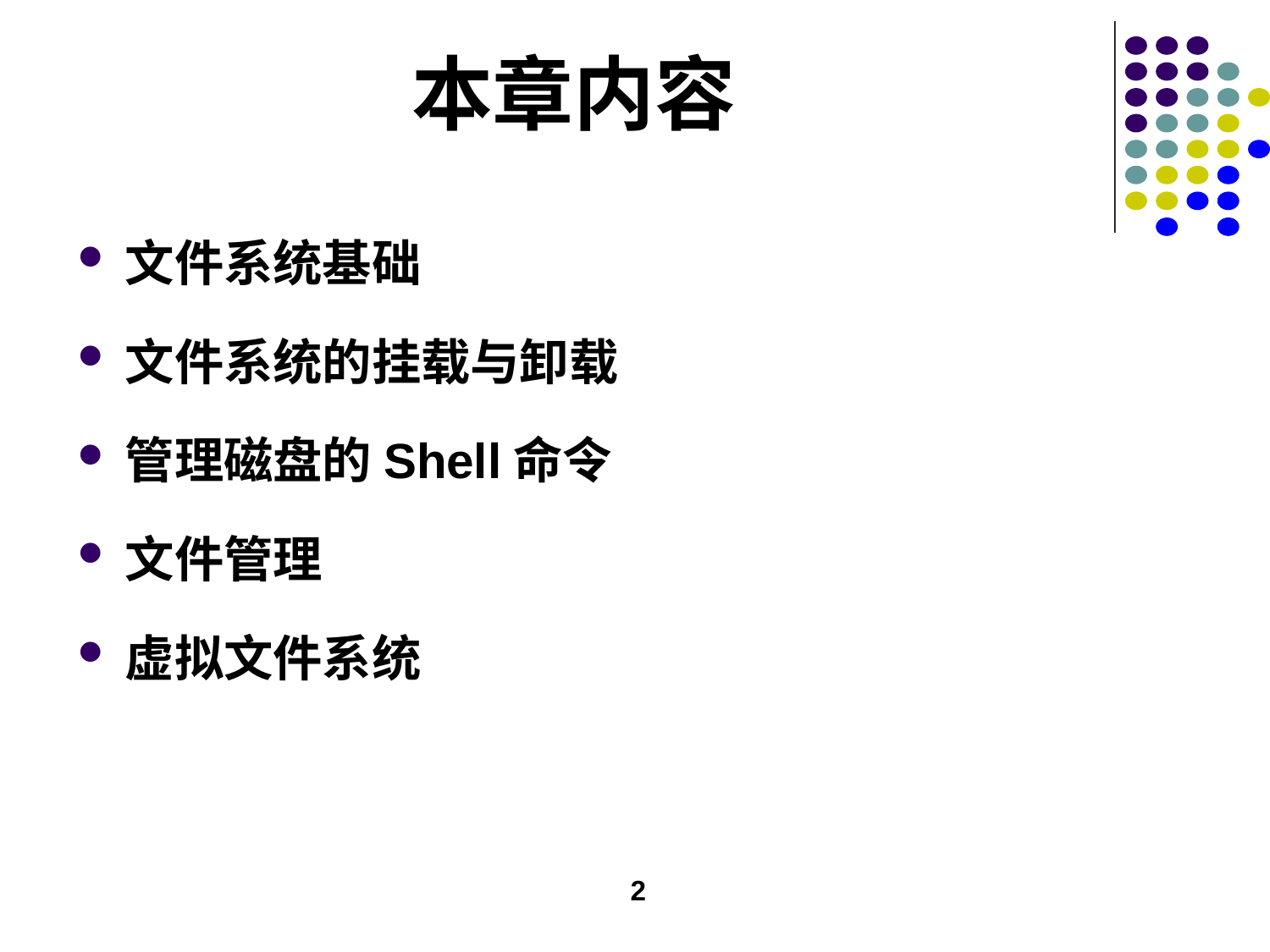

# 本章内容
文件系统基础
文件系统的挂载与卸载
管理磁盘的Shell命令
文件管理
虚拟文件系统
2